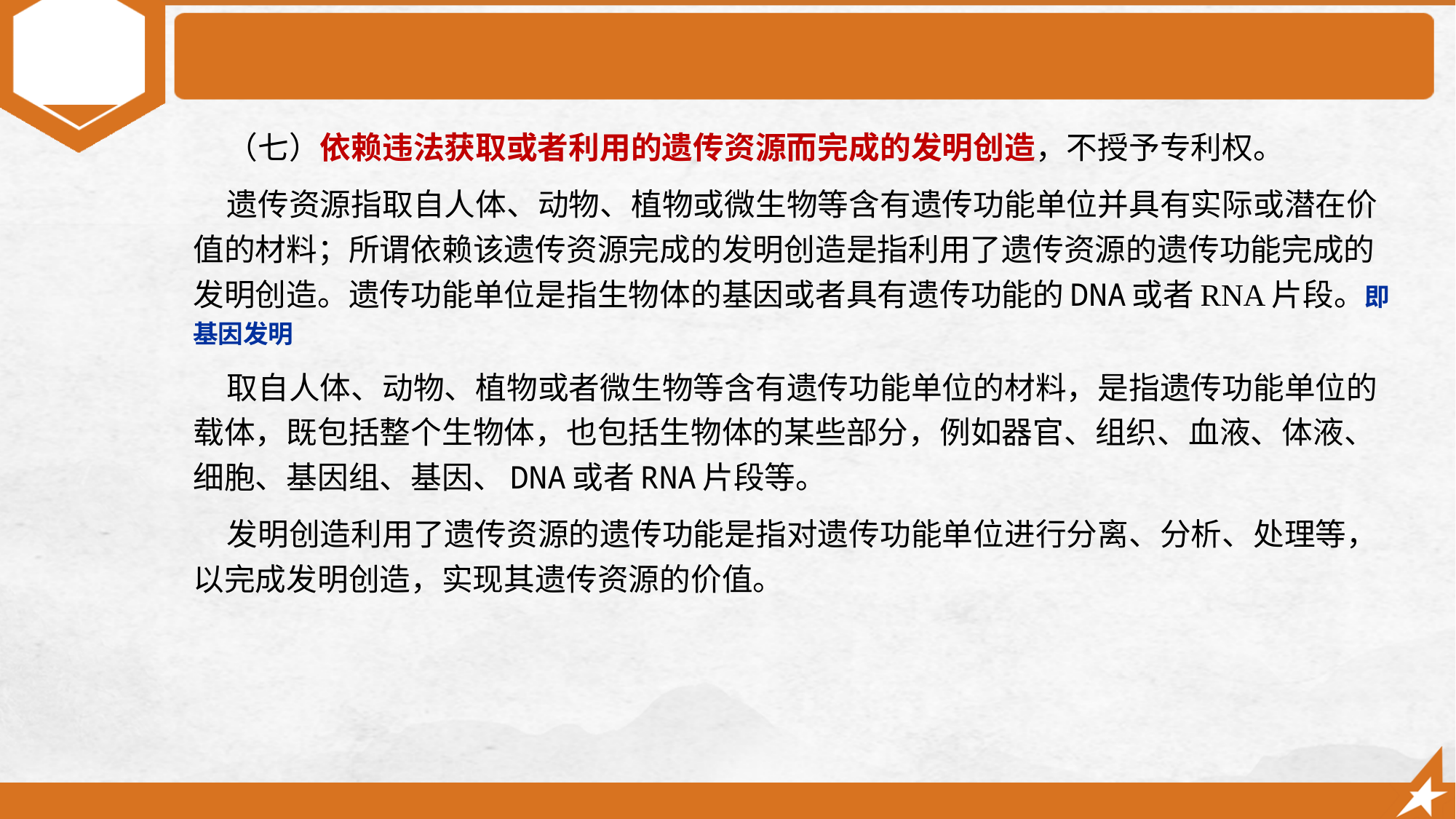

（七）依赖违法获取或者利用的遗传资源而完成的发明创造，不授予专利权。
    遗传资源指取自人体、动物、植物或微生物等含有遗传功能单位并具有实际或潜在价值的材料；所谓依赖该遗传资源完成的发明创造是指利用了遗传资源的遗传功能完成的发明创造。遗传功能单位是指生物体的基因或者具有遗传功能的DNA或者RNA片段。即基因发明
    取自人体、动物、植物或者微生物等含有遗传功能单位的材料，是指遗传功能单位的载体，既包括整个生物体，也包括生物体的某些部分，例如器官、组织、血液、体液、细胞、基因组、基因、DNA或者RNA片段等。
    发明创造利用了遗传资源的遗传功能是指对遗传功能单位进行分离、分析、处理等，以完成发明创造，实现其遗传资源的价值。